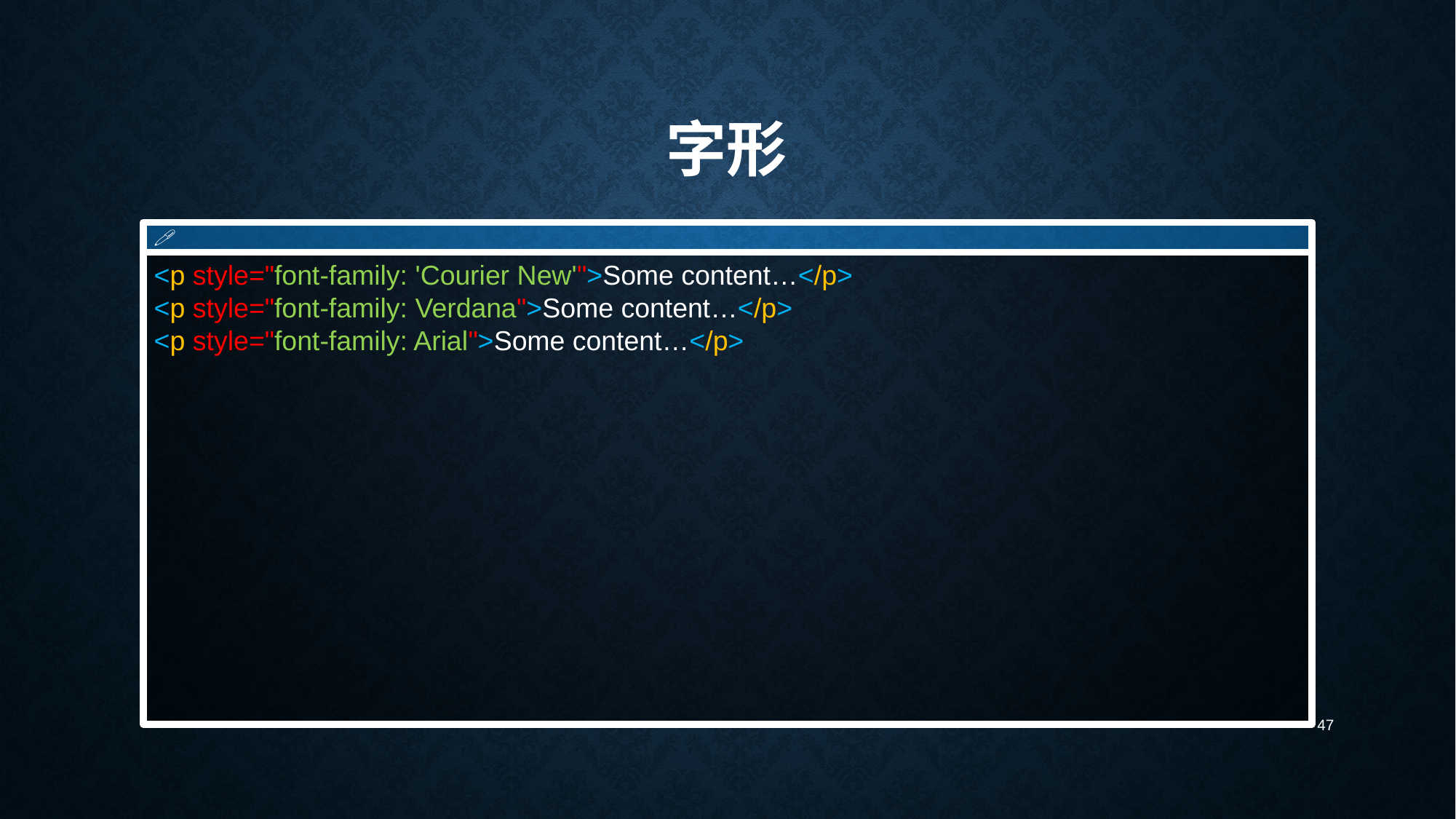

# 字形
🖊
<p style="font-family: 'Courier New'">Some content…</p>
<p style="font-family: Verdana">Some content…</p>
<p style="font-family: Arial">Some content…</p>

47